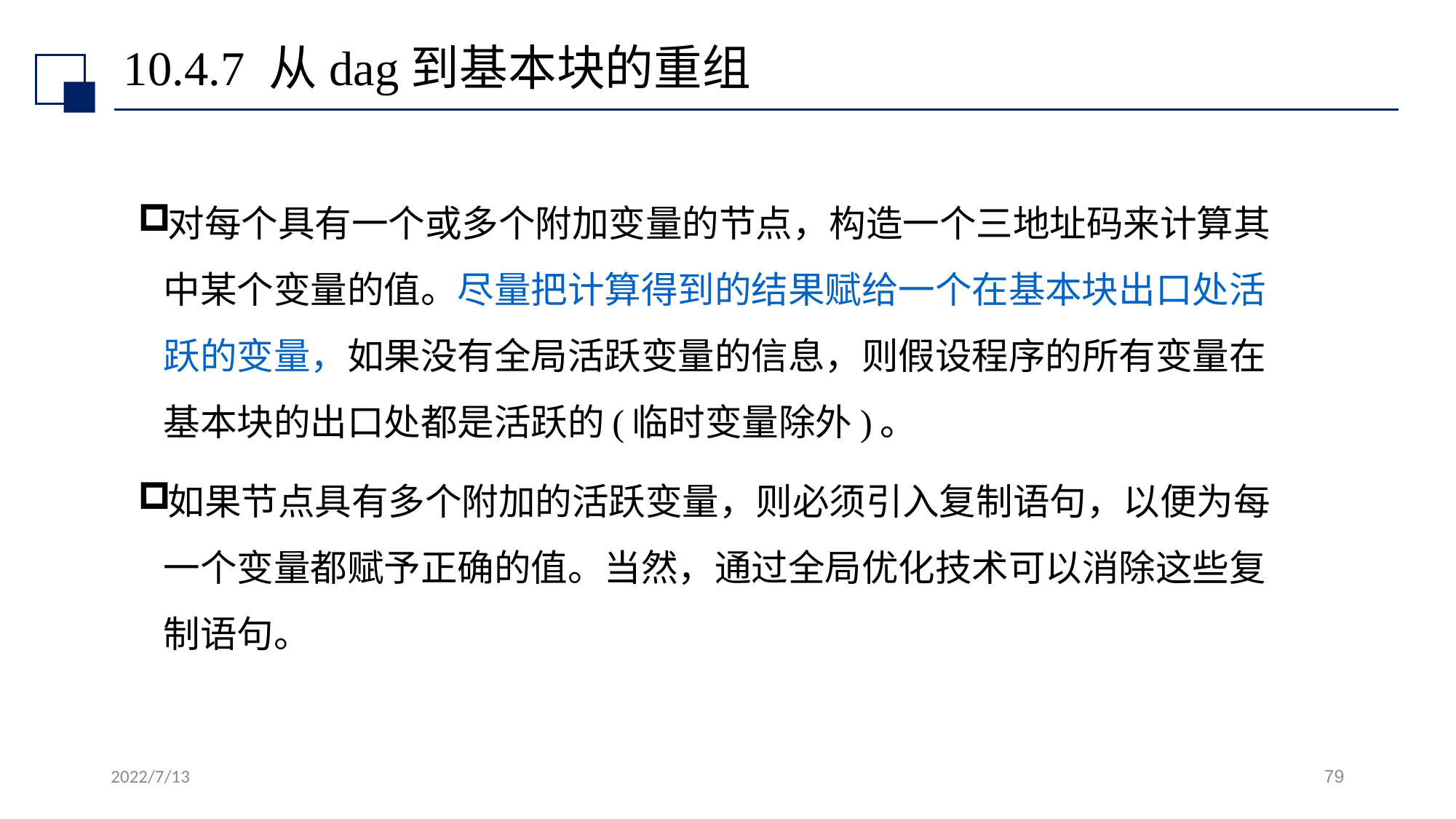

# 10.4.7 从dag到基本块的重组
对每个具有一个或多个附加变量的节点，构造一个三地址码来计算其中某个变量的值。尽量把计算得到的结果赋给一个在基本块出口处活跃的变量，如果没有全局活跃变量的信息，则假设程序的所有变量在基本块的出口处都是活跃的(临时变量除外)。
如果节点具有多个附加的活跃变量，则必须引入复制语句，以便为每一个变量都赋予正确的值。当然，通过全局优化技术可以消除这些复制语句。
2022/7/13
79